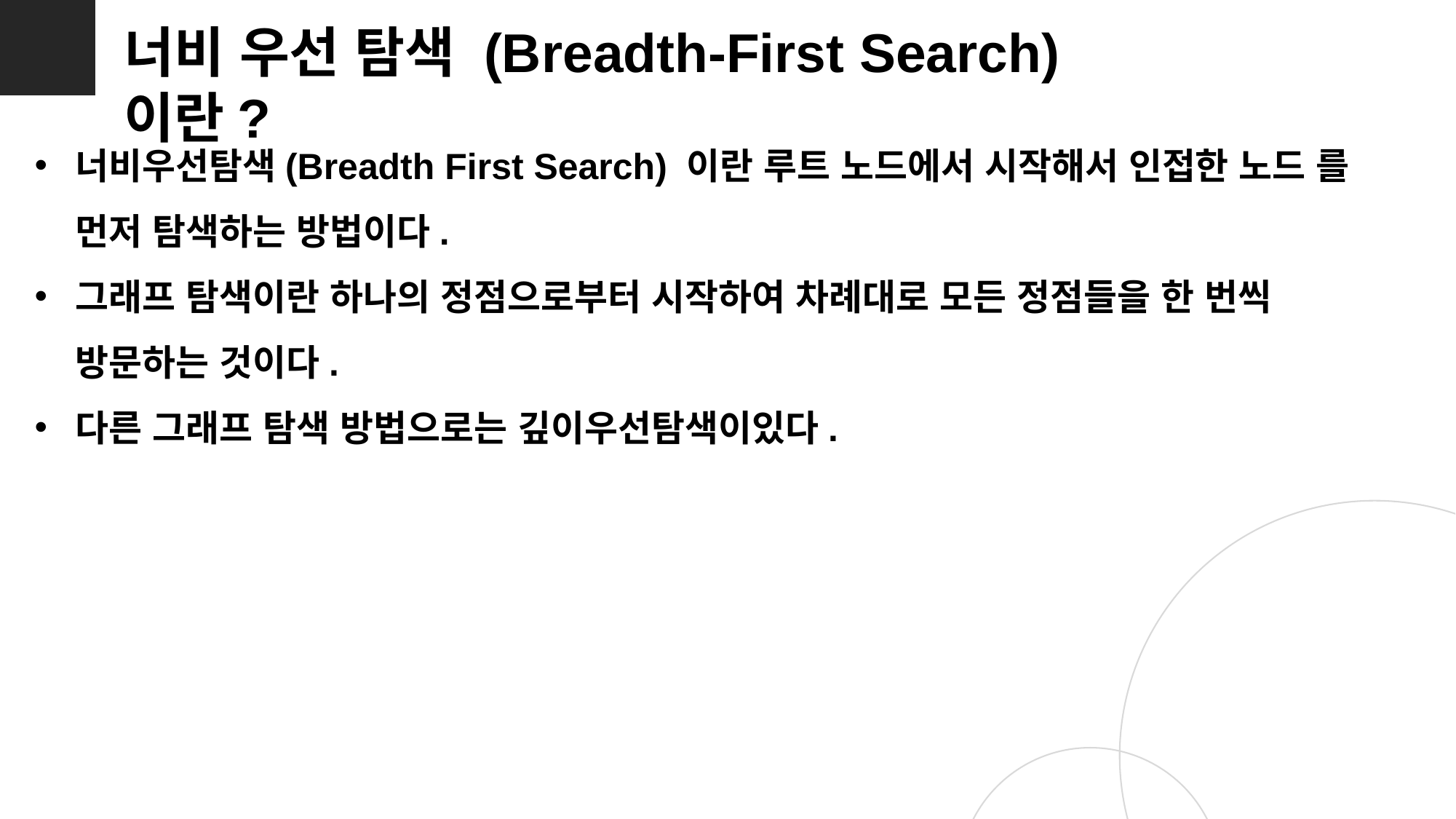

너비 우선 탐색 (Breadth-First Search)이란?
너비우선탐색(Breadth First Search) 이란 루트 노드에서 시작해서 인접한 노드 를 먼저 탐색하는 방법이다.
그래프 탐색이란 하나의 정점으로부터 시작하여 차례대로 모든 정점들을 한 번씩 방문하는 것이다.
다른 그래프 탐색 방법으로는 깊이우선탐색이있다.